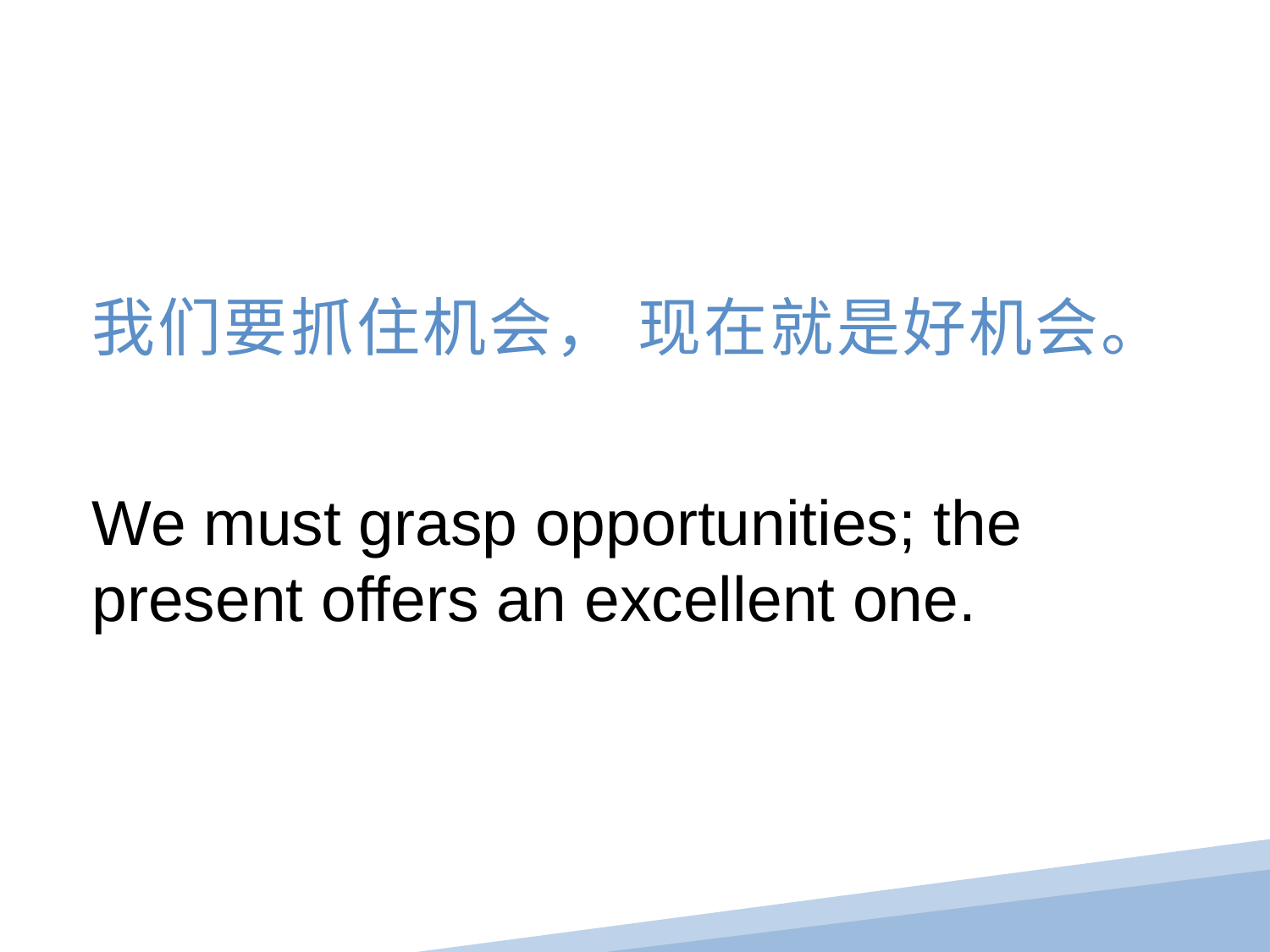

我们要抓住机会， 现在就是好机会。
We must grasp opportunities; the present offers an excellent one.